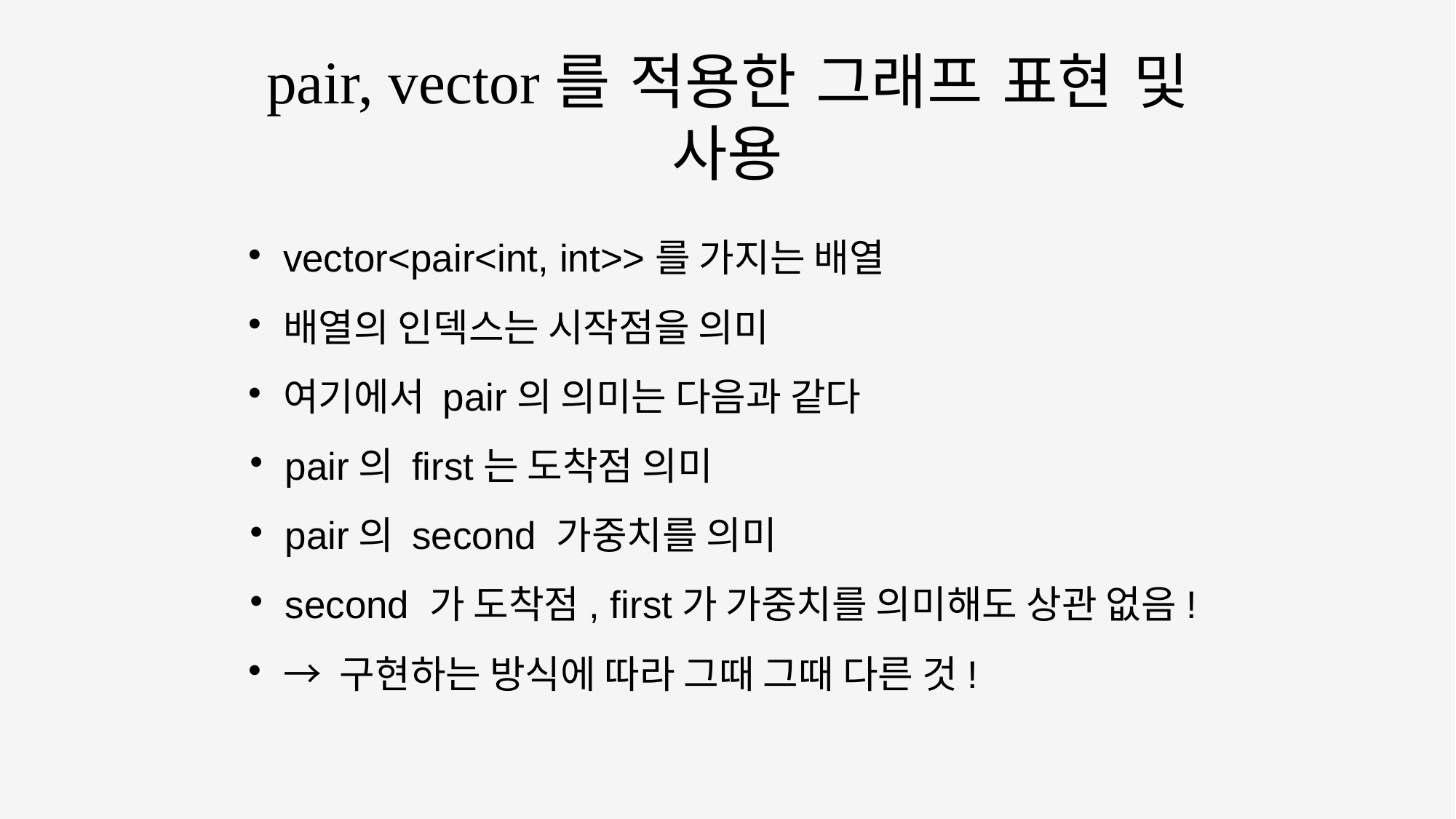

pair, vector를 적용한 그래프 표현 및 사용
vector<pair<int, int>>를 가지는 배열
배열의 인덱스는 시작점을 의미
여기에서 pair의 의미는 다음과 같다
pair의 first는 도착점 의미
pair의 second 가중치를 의미
second 가 도착점, first가 가중치를 의미해도 상관 없음!
→ 구현하는 방식에 따라 그때 그때 다른 것!